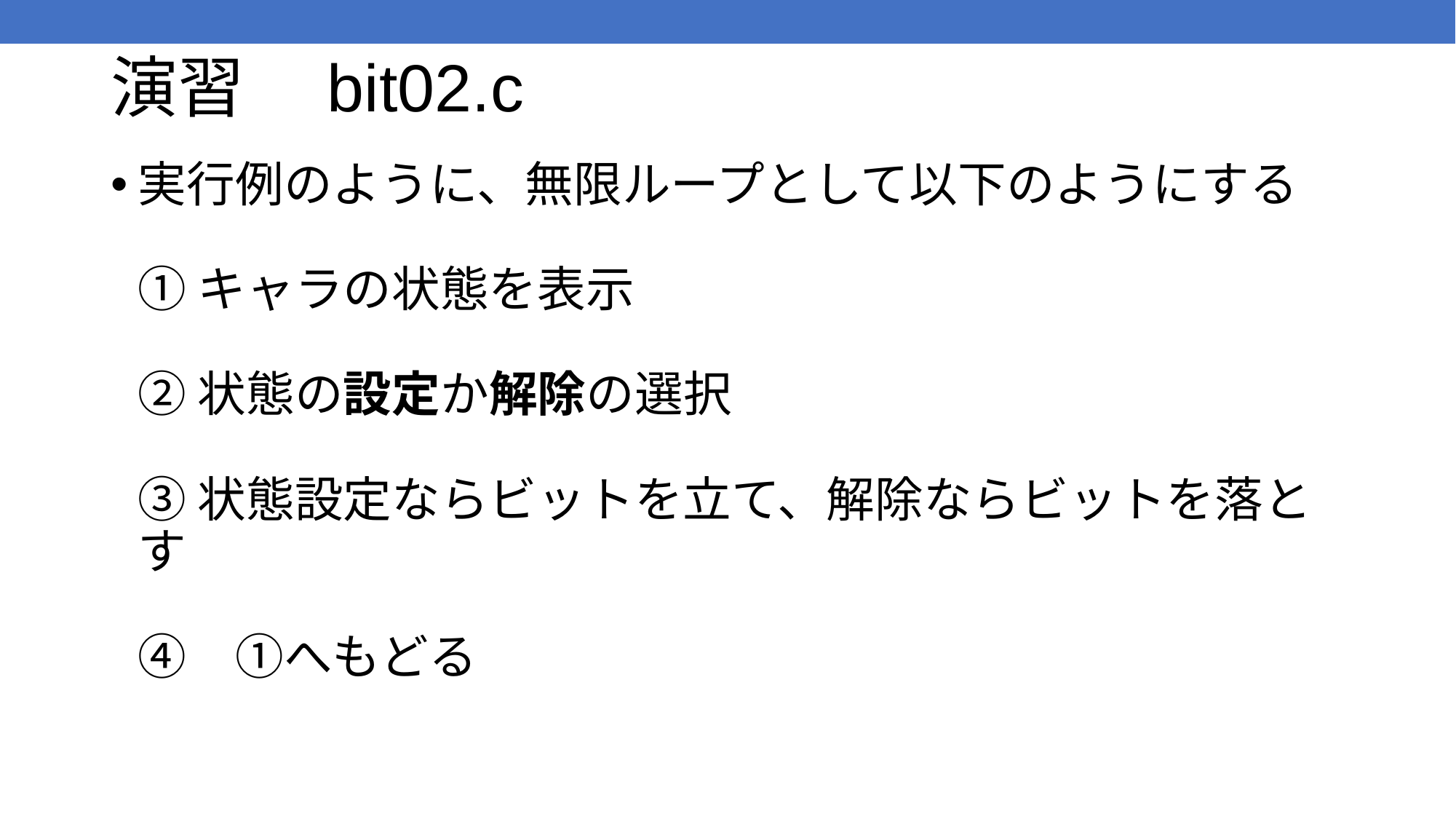

# 演習　bit02.c
実行例のように、無限ループとして以下のようにする
① キャラの状態を表示
② 状態の設定か解除の選択
③ 状態設定ならビットを立て、解除ならビットを落とす
④　①へもどる